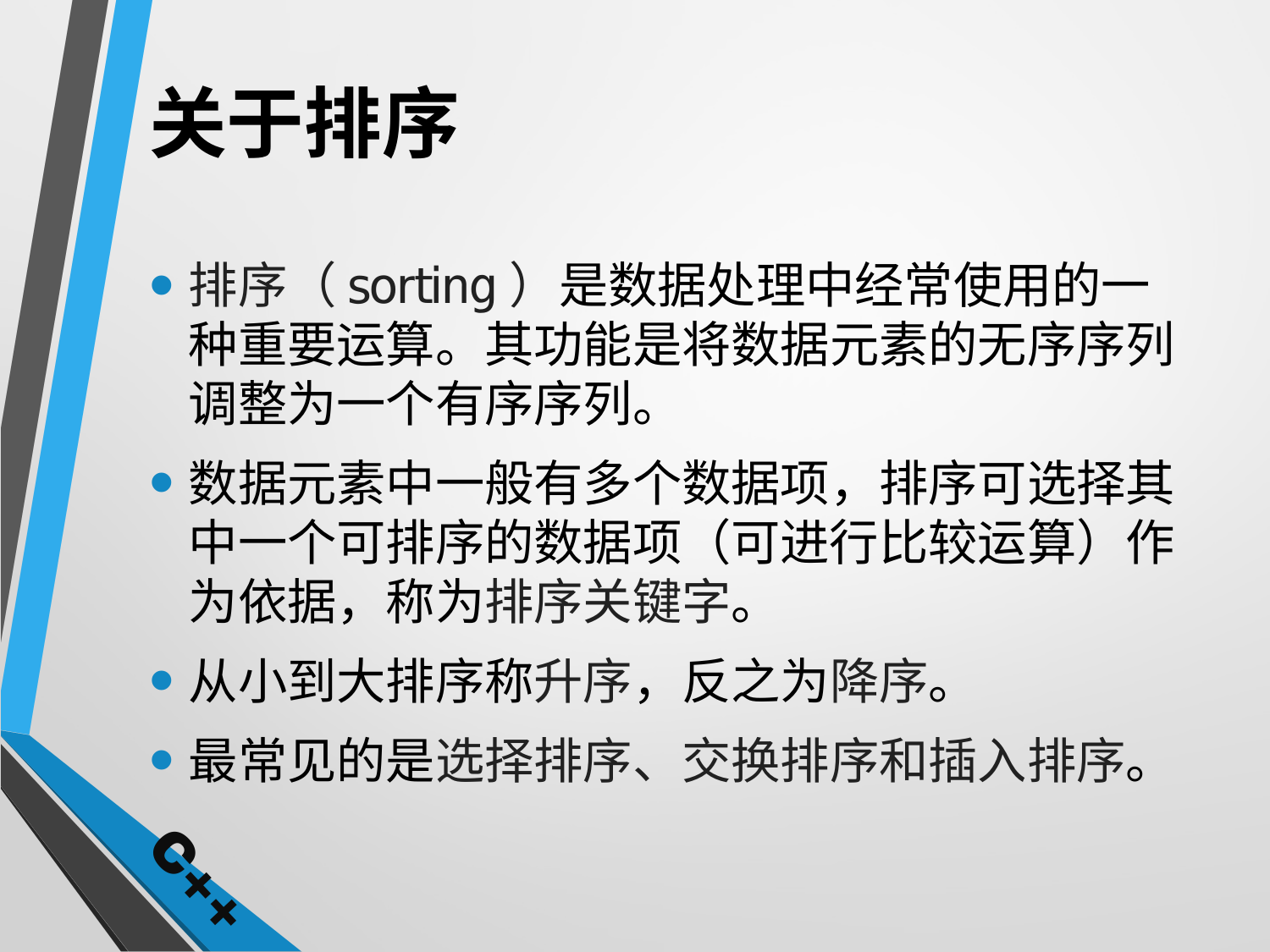

# 关于排序
排序（sorting）是数据处理中经常使用的一种重要运算。其功能是将数据元素的无序序列调整为一个有序序列。
数据元素中一般有多个数据项，排序可选择其中一个可排序的数据项（可进行比较运算）作为依据，称为排序关键字。
从小到大排序称升序，反之为降序。
最常见的是选择排序、交换排序和插入排序。